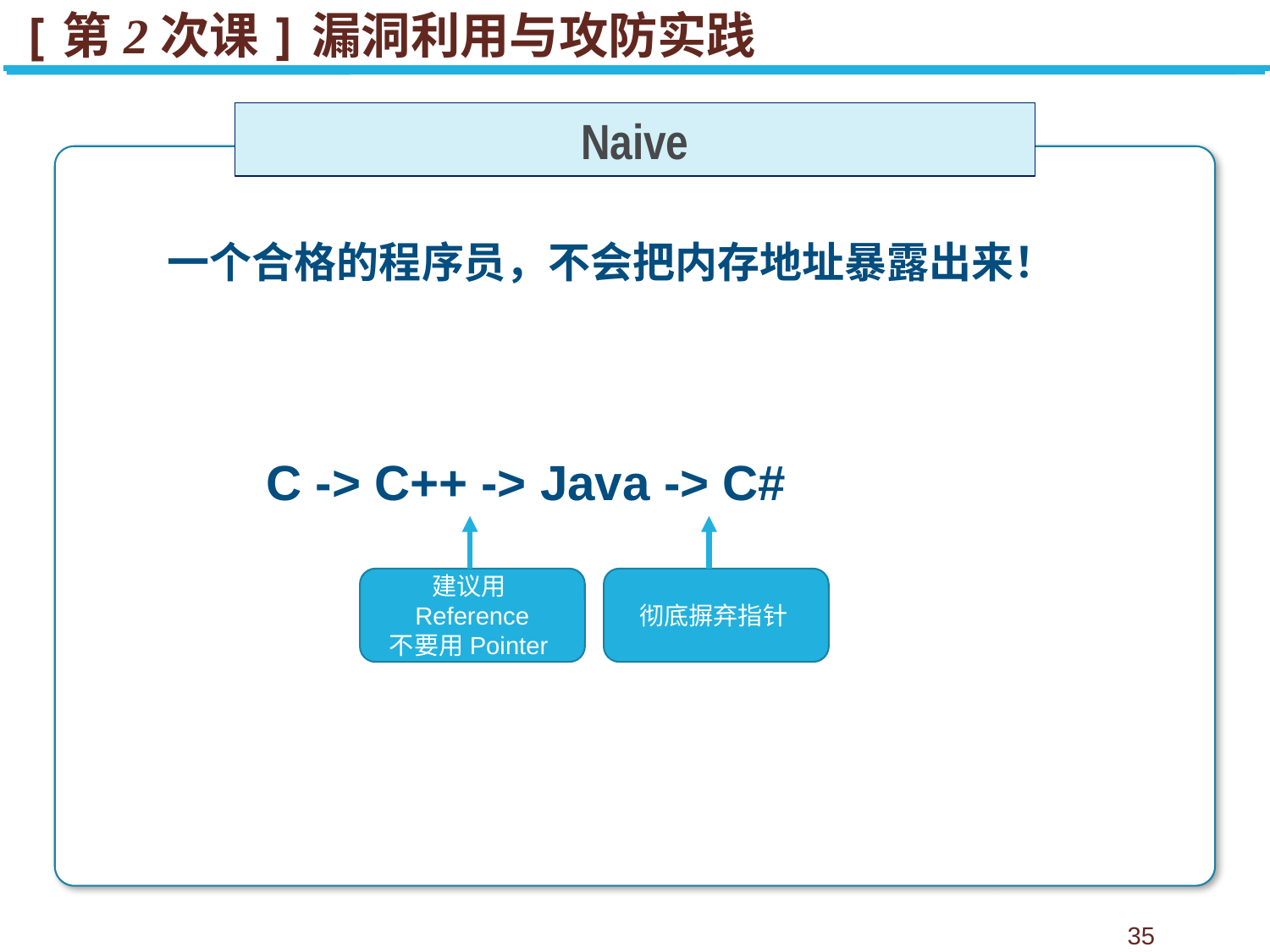

[第2次课]漏洞利用与攻防实践
Naive
一个合格的程序员，不会把内存地址暴露出来！

C -> C++ -> Java -> C#
建议用Reference
不要用Pointer
彻底摒弃指针
35